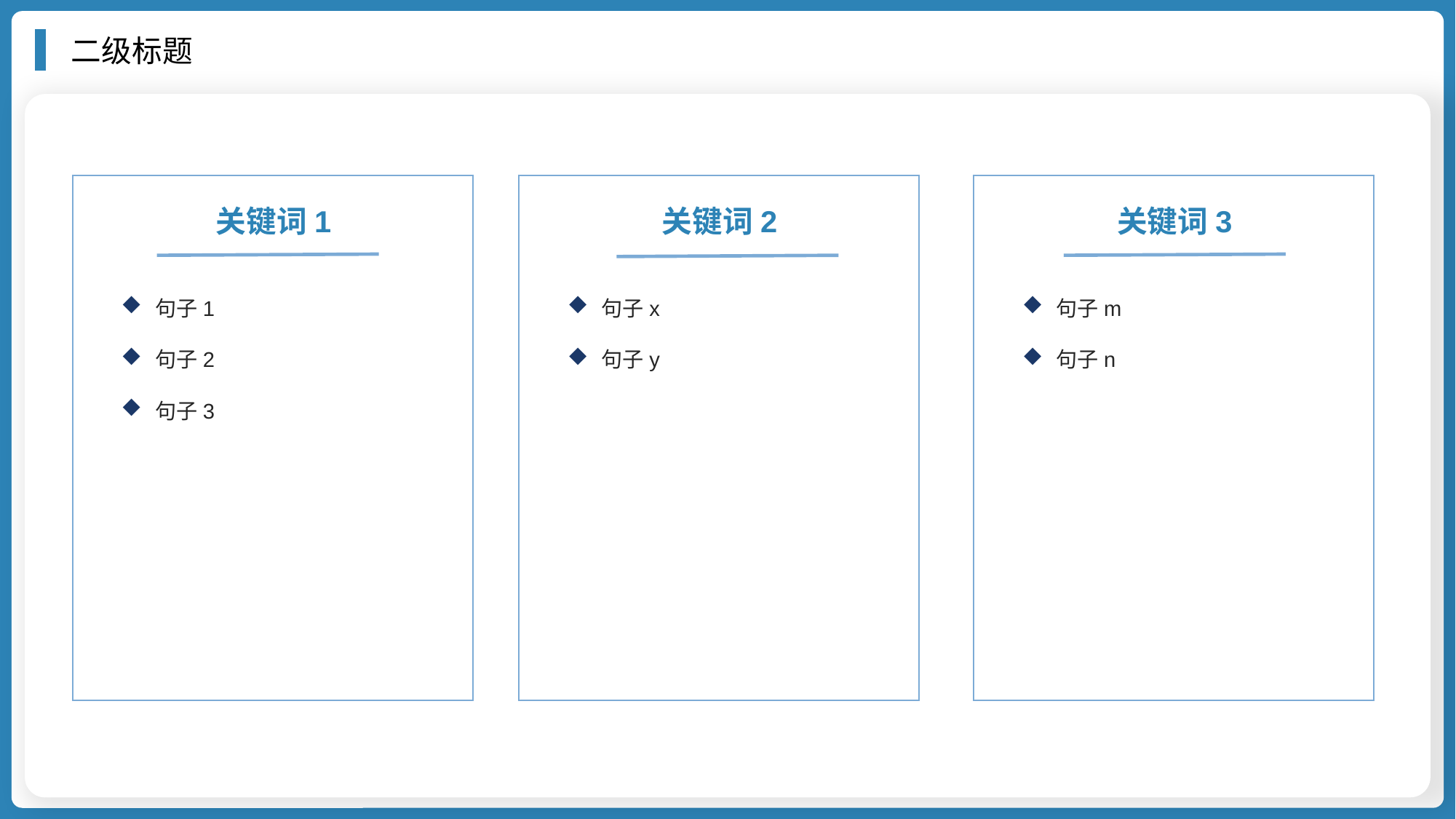

二级标题

关键词1
关键词2
关键词3
句子1
句子2
句子3
句子x
句子y
句子m
句子n